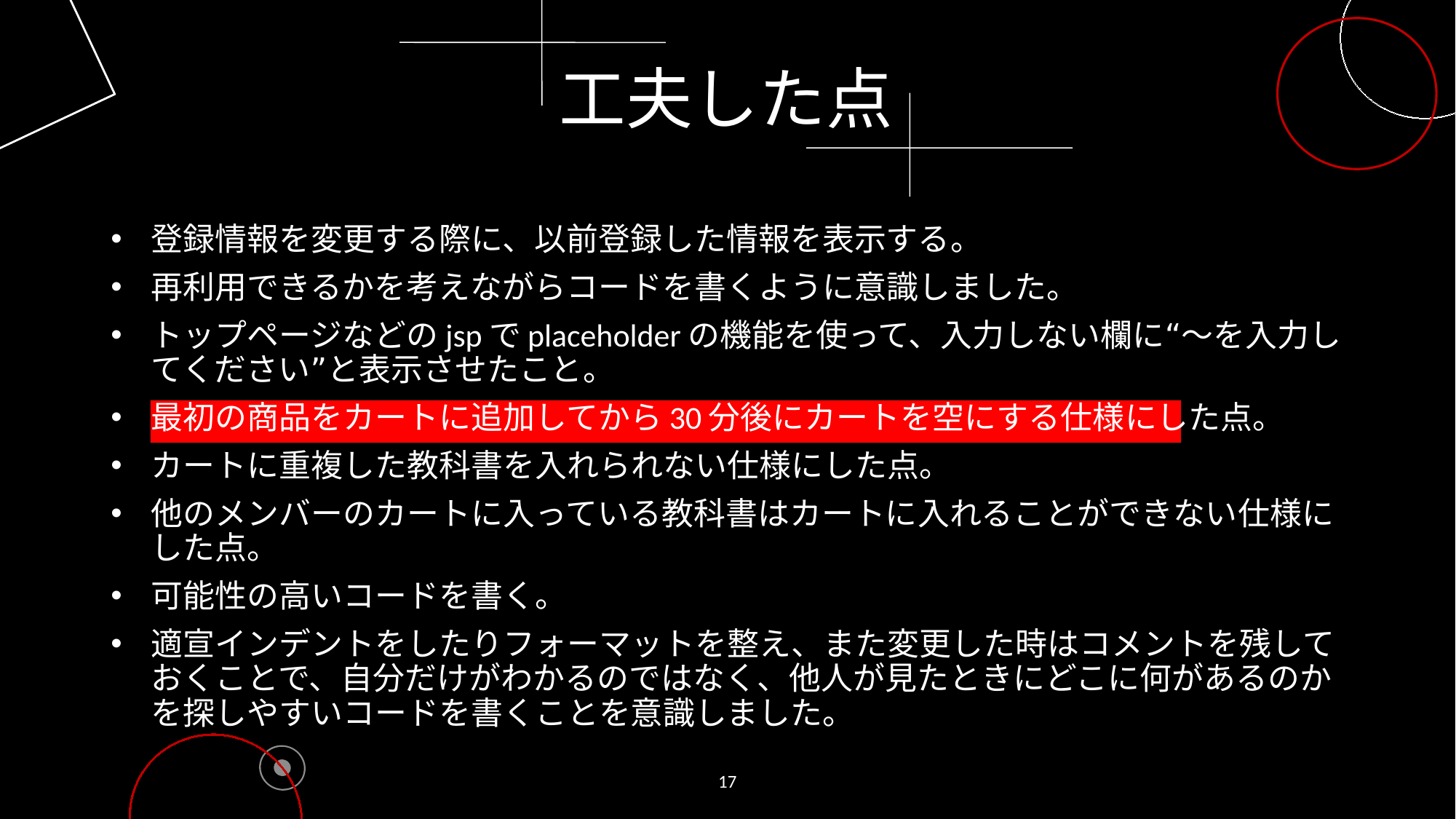

工夫した点

登録情報を変更する際に、以前登録した情報を表示する。
再利用できるかを考えながらコードを書くように意識しました。
トップページなどのjspでplaceholderの機能を使って、入力しない欄に“～を入力してください”と表示させたこと。
最初の商品をカートに追加してから30分後にカートを空にする仕様にした点。
カートに重複した教科書を入れられない仕様にした点。
他のメンバーのカートに入っている教科書はカートに入れることができない仕様にした点。
可能性の高いコードを書く。
適宣インデントをしたりフォーマットを整え、また変更した時はコメントを残しておくことで、自分だけがわかるのではなく、他人が見たときにどこに何があるのかを探しやすいコードを書くことを意識しました。

17